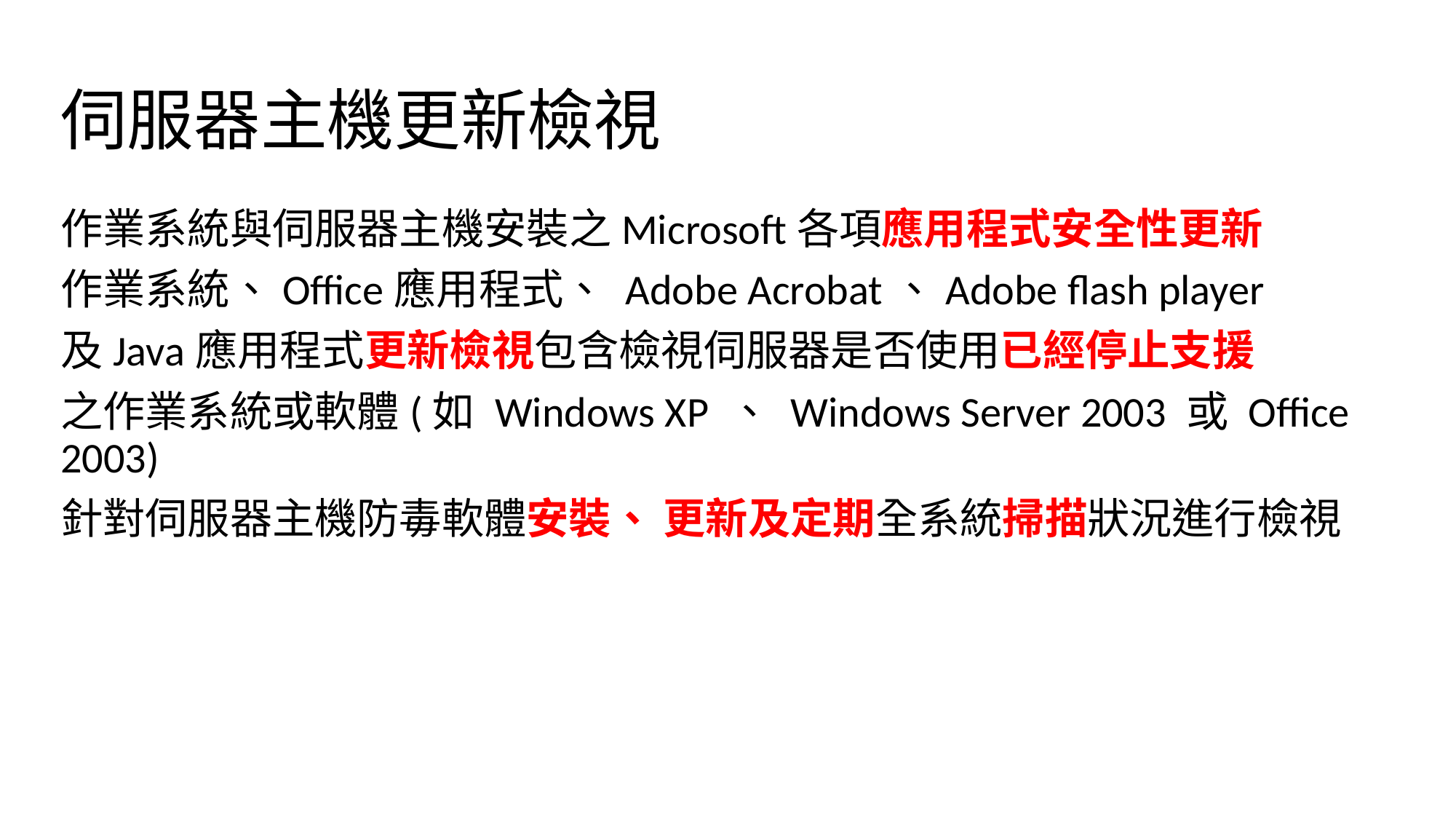

# 伺服器主機更新檢視
作業系統與伺服器主機安裝之Microsoft各項應用程式安全性更新
作業系統、Office應用程式、 Adobe Acrobat、Adobe flash player
及Java應用程式更新檢視包含檢視伺服器是否使用已經停止支援
之作業系統或軟體(如 Windows XP 、 Windows Server 2003 或 Office 2003)
針對伺服器主機防毒軟體安裝、 更新及定期全系統掃描狀況進行檢視